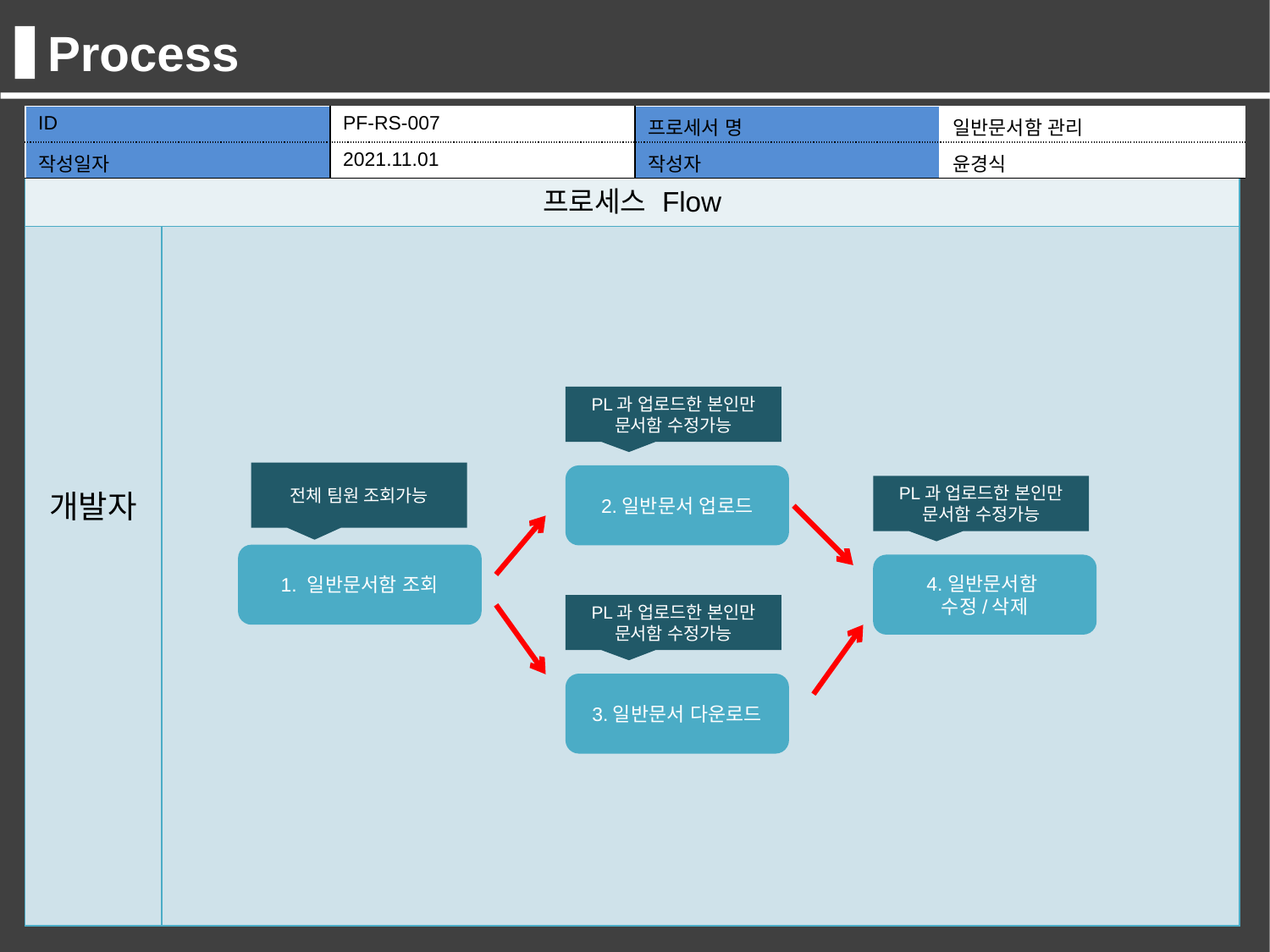

Process

| ID | PF-RS-007 | 프로세서 명 | 일반문서함 관리 |
| --- | --- | --- | --- |
| 작성일자 | 2021.11.01 | 작성자 | 윤경식 |
| 프로세스 Flow |  |
| --- | --- |
| 개발자 |  |
PL과 업로드한 본인만 문서함 수정가능
전체 팀원 조회가능
2.일반문서 업로드
PL과 업로드한 본인만 문서함 수정가능
1. 일반문서함 조회
4.일반문서함
수정/삭제
PL과 업로드한 본인만 문서함 수정가능
3.일반문서 다운로드